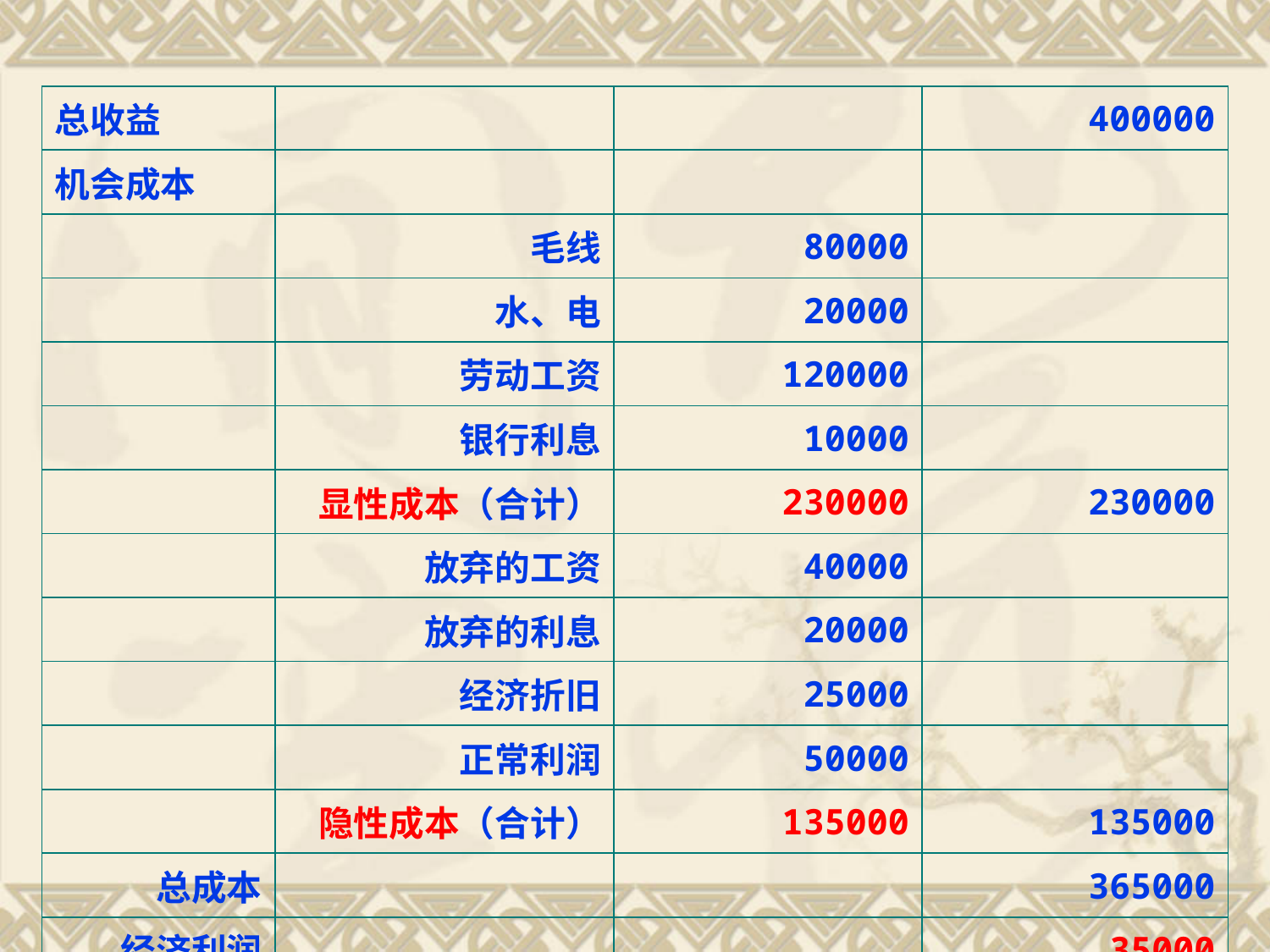

| 总收益 |  |  | 400000 |
| --- | --- | --- | --- |
| 机会成本 |  |  |  |
|  | 毛线 | 80000 |  |
|  | 水、电 | 20000 |  |
|  | 劳动工资 | 120000 |  |
|  | 银行利息 | 10000 |  |
|  | 显性成本（合计） | 230000 | 230000 |
|  | 放弃的工资 | 40000 |  |
|  | 放弃的利息 | 20000 |  |
|  | 经济折旧 | 25000 |  |
|  | 正常利润 | 50000 |  |
|  | 隐性成本（合计） | 135000 | 135000 |
| 总成本 |  |  | 365000 |
| 经济利润 |  |  | 35000 |